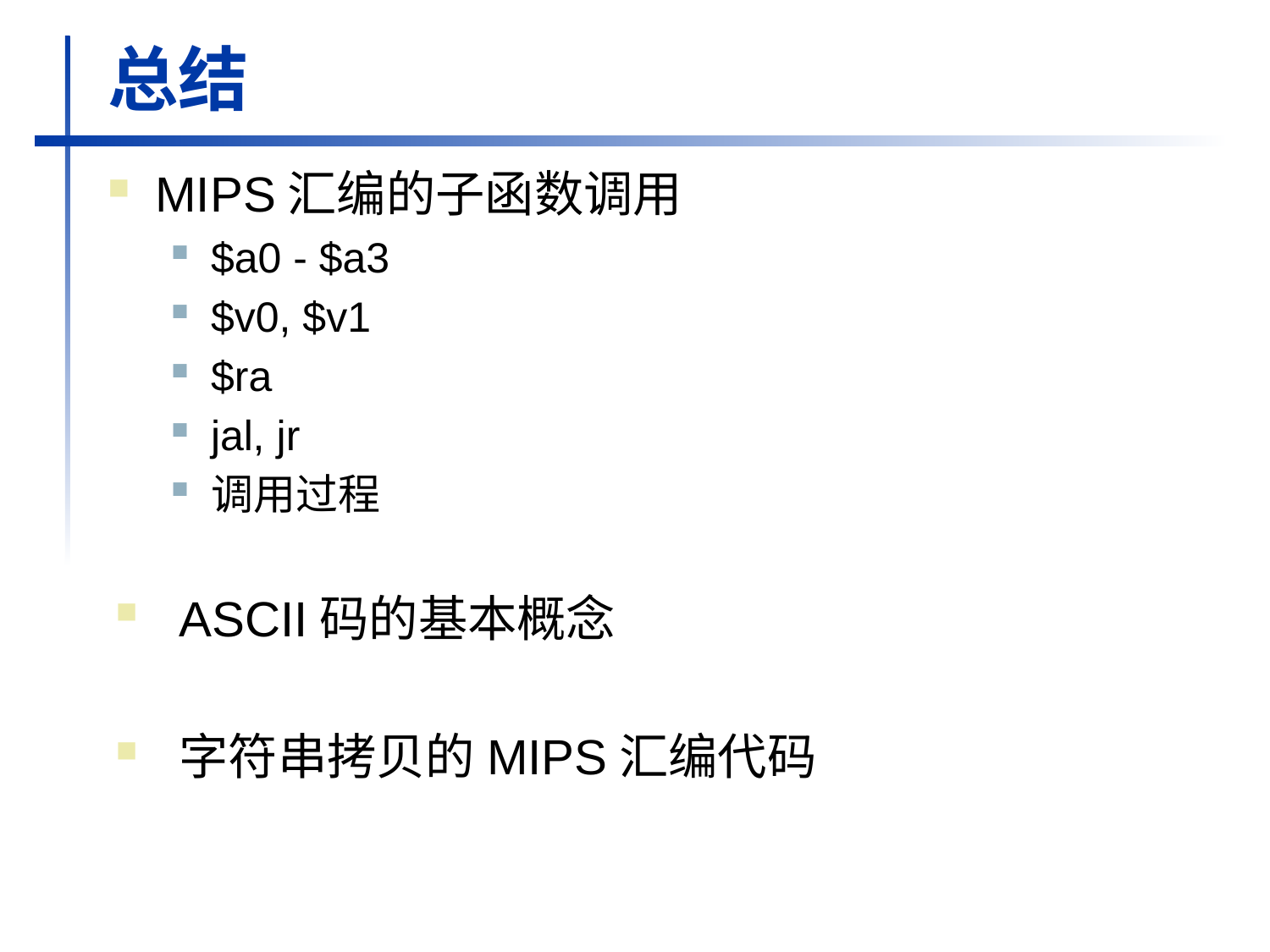

# 总结
MIPS汇编的子函数调用
$a0 - $a3
$v0, $v1
$ra
jal, jr
调用过程

ASCII码的基本概念

字符串拷贝的MIPS汇编代码